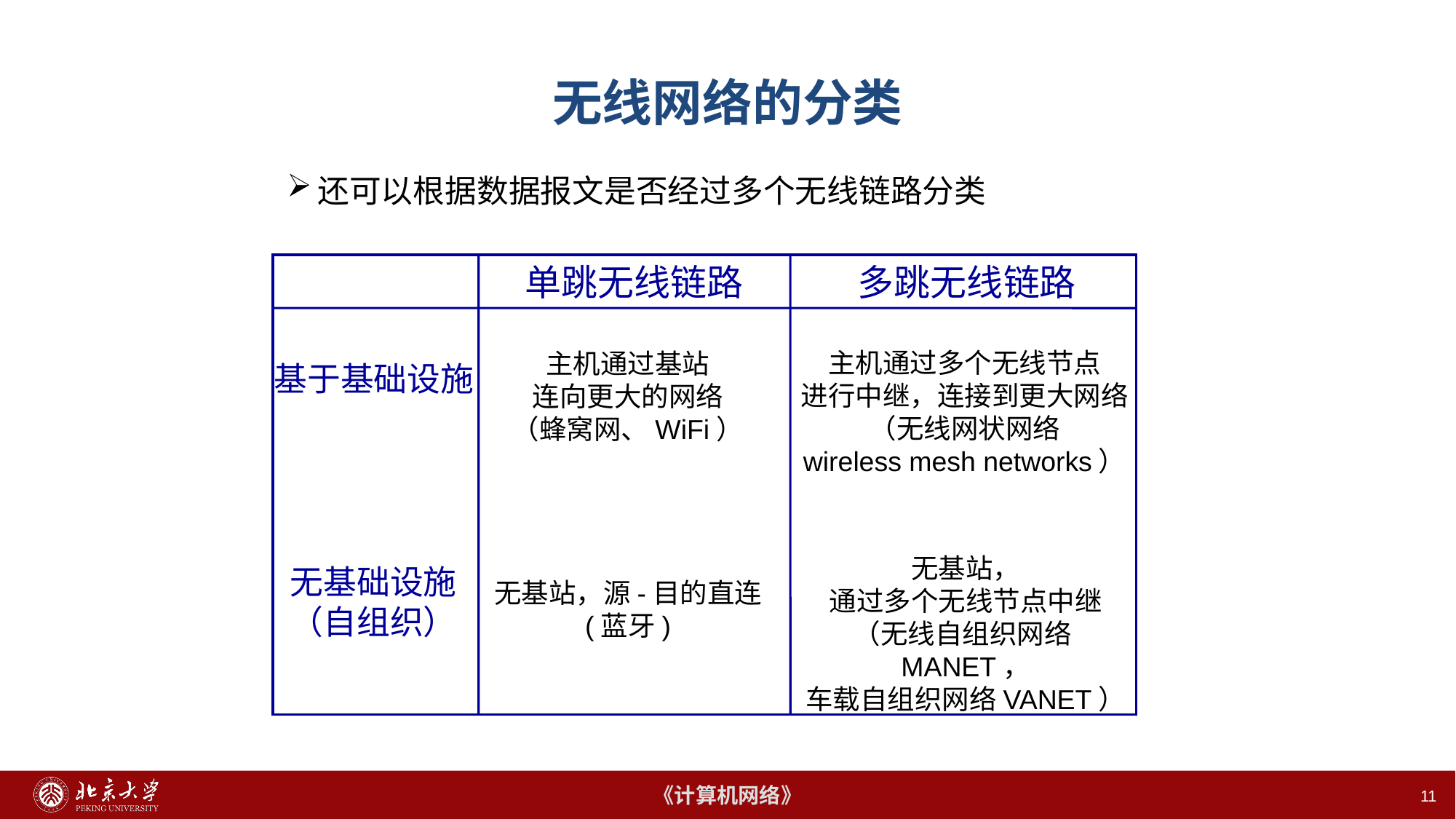

# 无线网络的分类
还可以根据数据报文是否经过多个无线链路分类
单跳无线链路
多跳无线链路

主机通过多个无线节点
进行中继，连接到更大网络
（无线网状网络
wireless mesh networks）
主机通过基站
连向更大的网络
（蜂窝网、WiFi）
基于基础设施
无基站，
通过多个无线节点中继
（无线自组织网络MANET，
车载自组织网络VANET）
无基础设施
（自组织）
无基站，源-目的直连
(蓝牙)
11